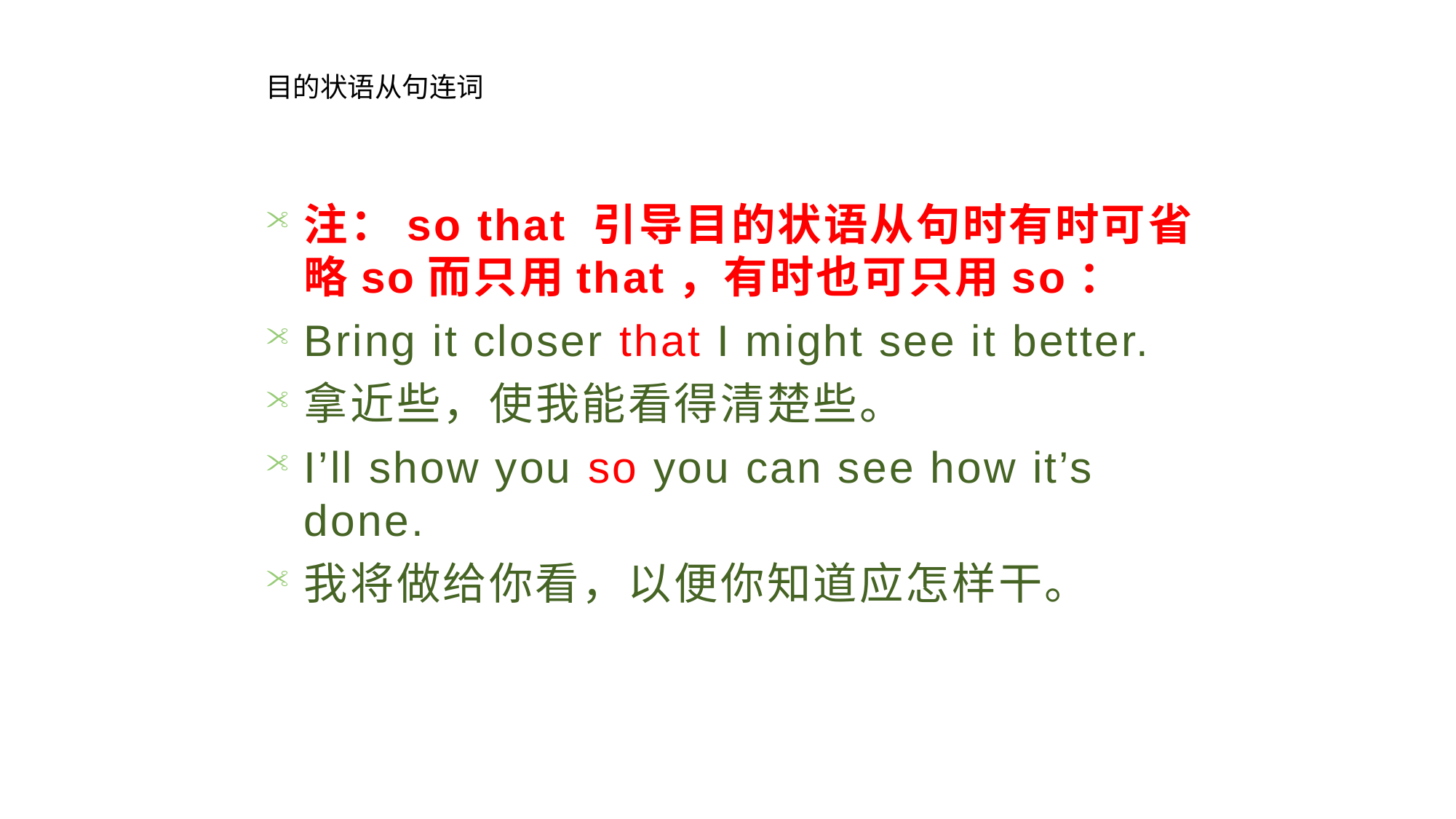

目的状语从句连词
注：so that 引导目的状语从句时有时可省略so而只用that，有时也可只用so：
Bring it closer that I might see it better.
拿近些，使我能看得清楚些。
I’ll show you so you can see how it’s done.
我将做给你看，以便你知道应怎样干。